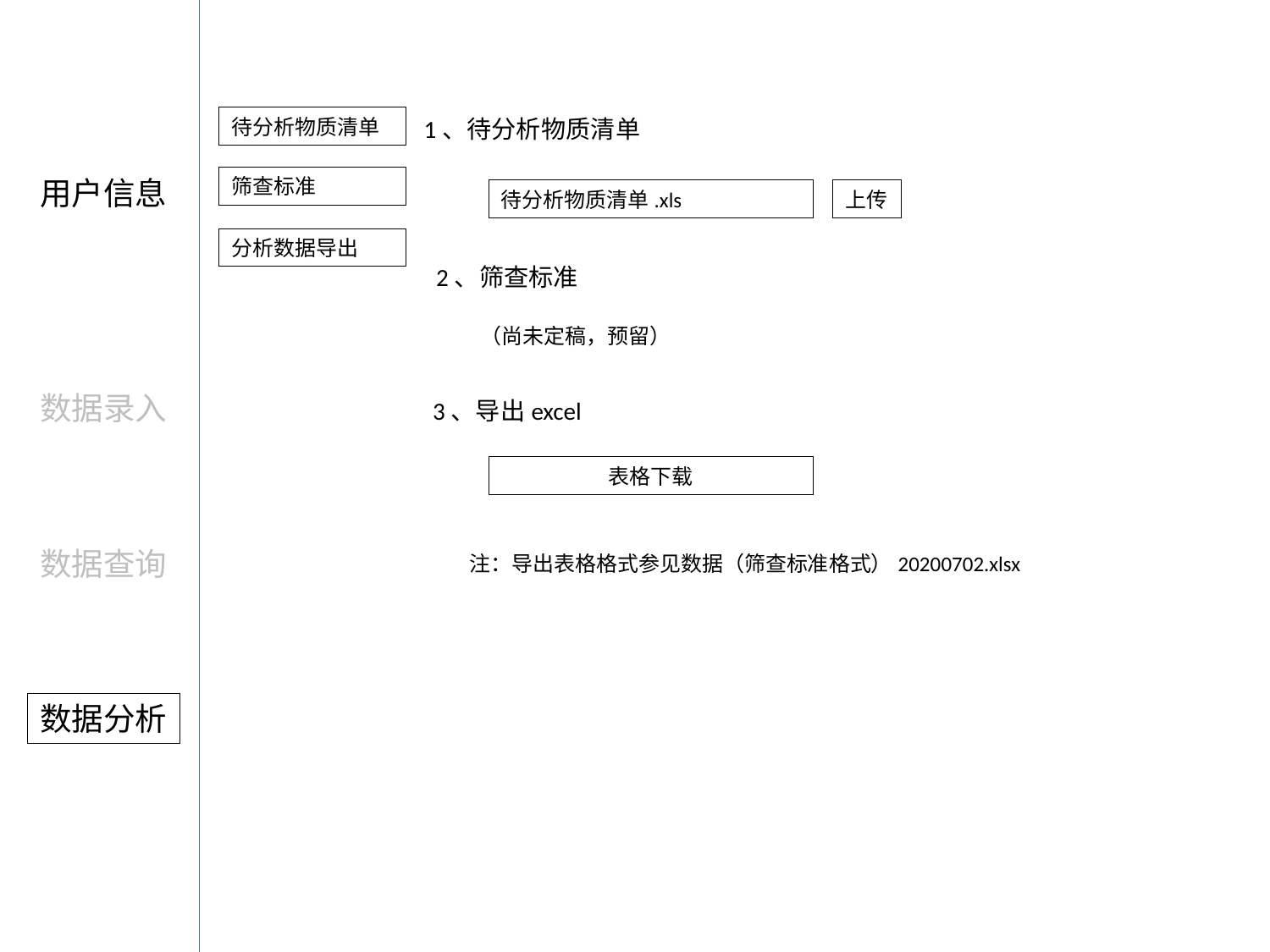

待分析物质清单
1、待分析物质清单

用户信息
筛查标准
待分析物质清单.xls
上传
分析数据导出
2、筛查标准
（尚未定稿，预留）
数据录入
3、导出excel
表格下载
数据查询
注：导出表格格式参见数据（筛查标准格式）20200702.xlsx
数据分析